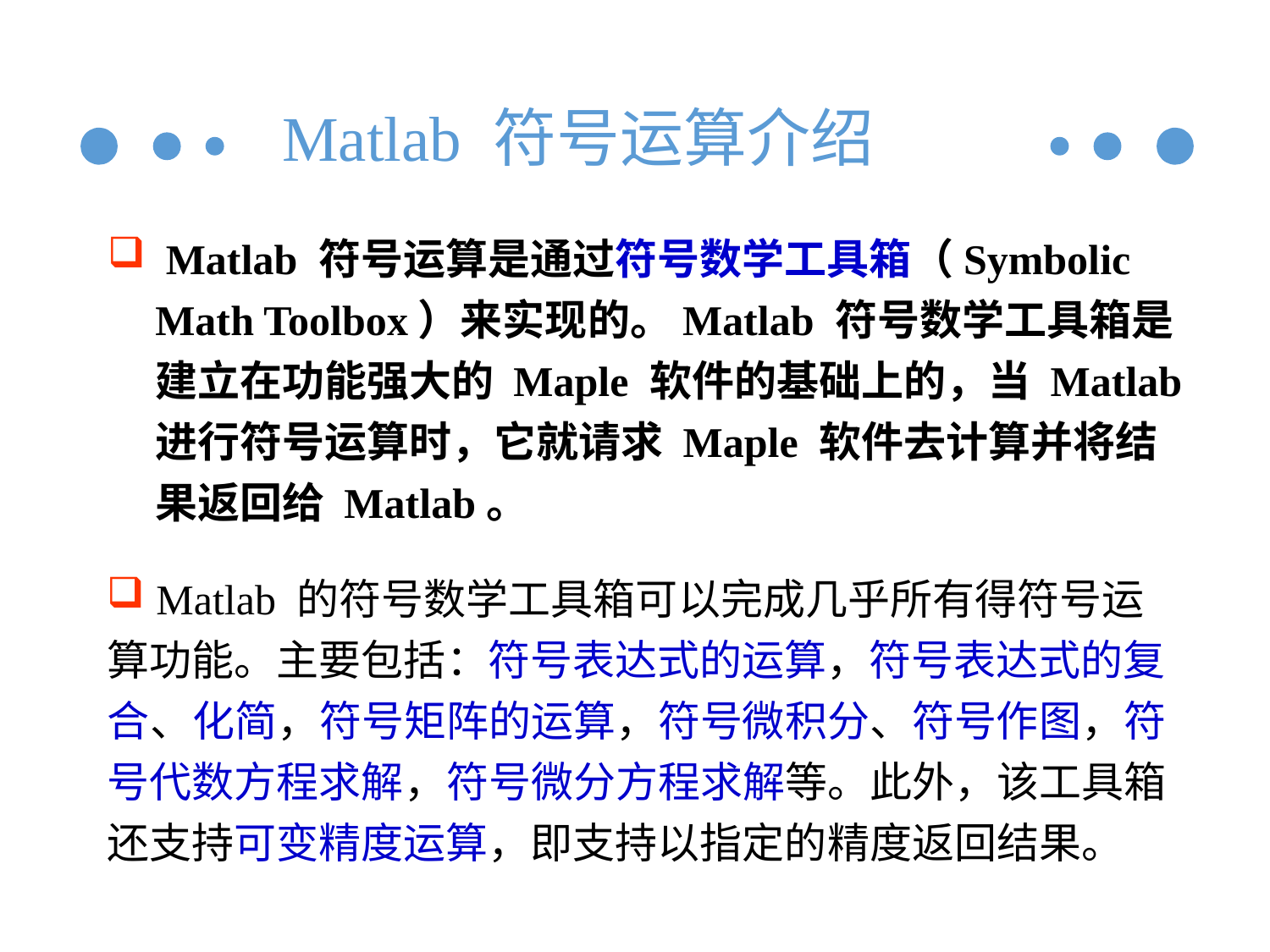

# Matlab 符号运算介绍
 Matlab 符号运算是通过符号数学工具箱（Symbolic Math Toolbox）来实现的。Matlab 符号数学工具箱是建立在功能强大的 Maple 软件的基础上的，当 Matlab 进行符号运算时，它就请求 Maple 软件去计算并将结果返回给 Matlab。
 Matlab 的符号数学工具箱可以完成几乎所有得符号运算功能。主要包括：符号表达式的运算，符号表达式的复合、化简，符号矩阵的运算，符号微积分、符号作图，符号代数方程求解，符号微分方程求解等。此外，该工具箱还支持可变精度运算，即支持以指定的精度返回结果。
2